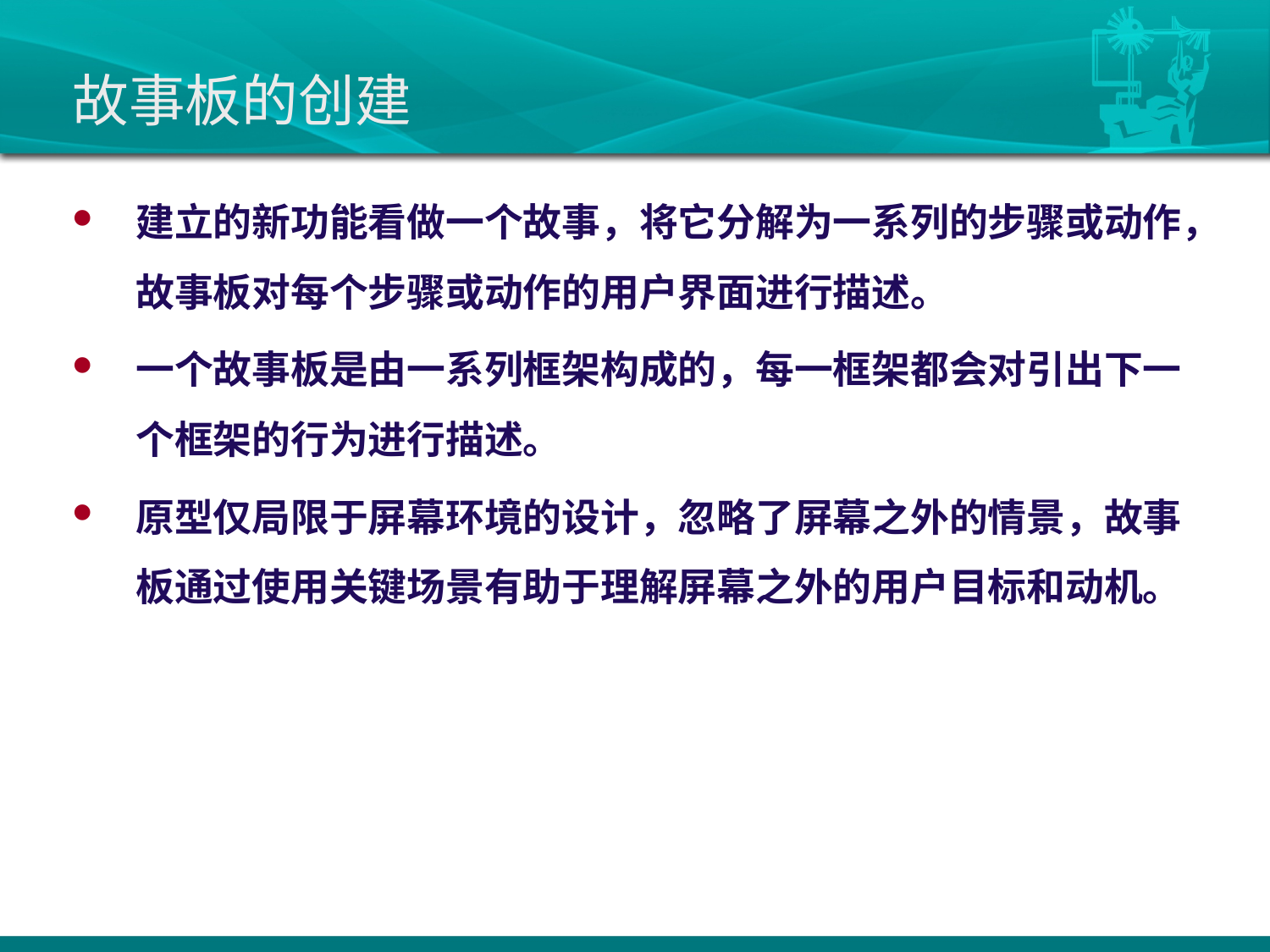

# 故事板的创建
建立的新功能看做一个故事，将它分解为一系列的步骤或动作，故事板对每个步骤或动作的用户界面进行描述。
一个故事板是由一系列框架构成的，每一框架都会对引出下一个框架的行为进行描述。
原型仅局限于屏幕环境的设计，忽略了屏幕之外的情景，故事板通过使用关键场景有助于理解屏幕之外的用户目标和动机。